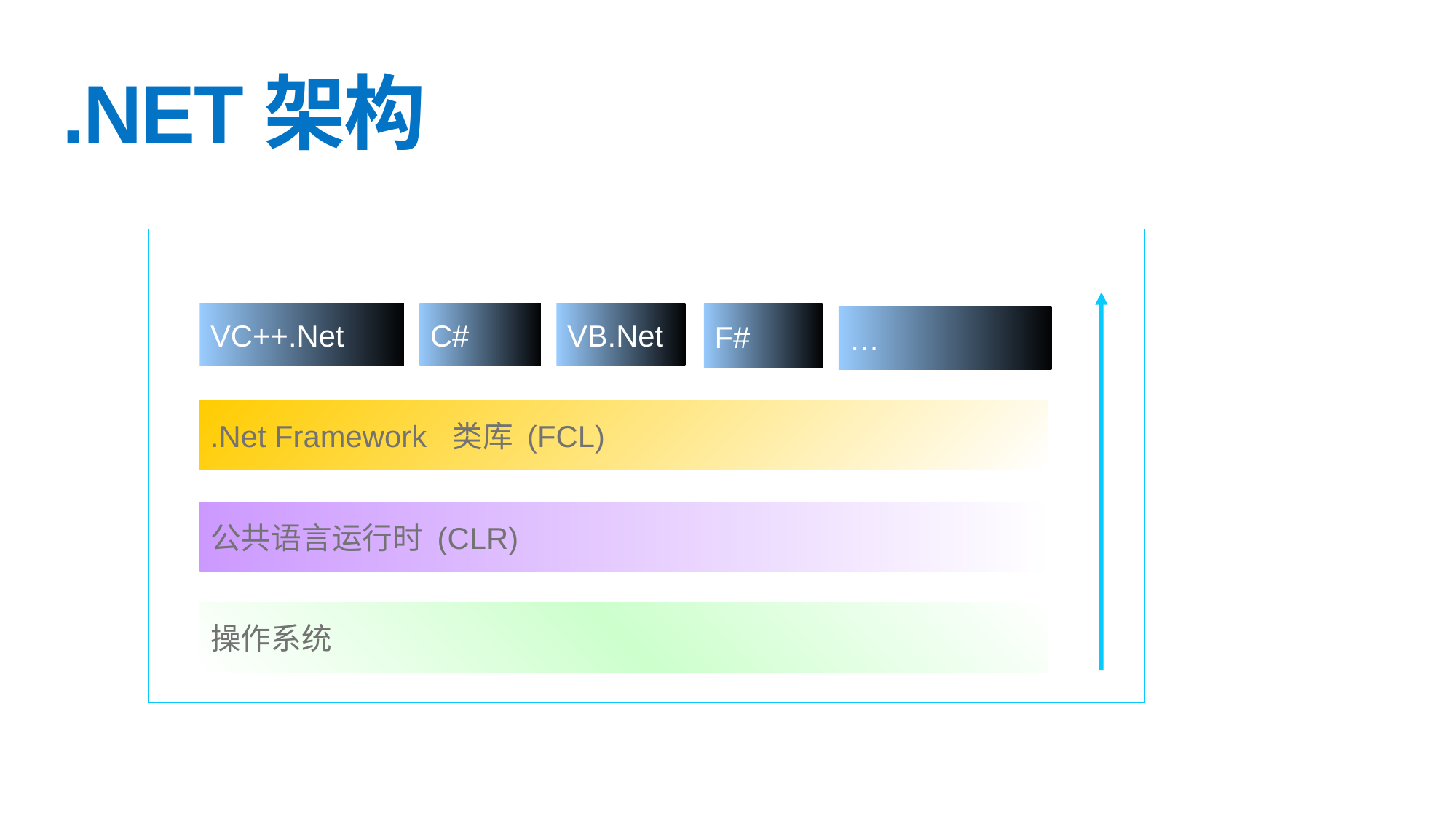

# .NET架构

VB.Net
VC++.Net
C#
F#
…
.Net Framework 类库 (FCL)
公共语言运行时 (CLR)
操作系统